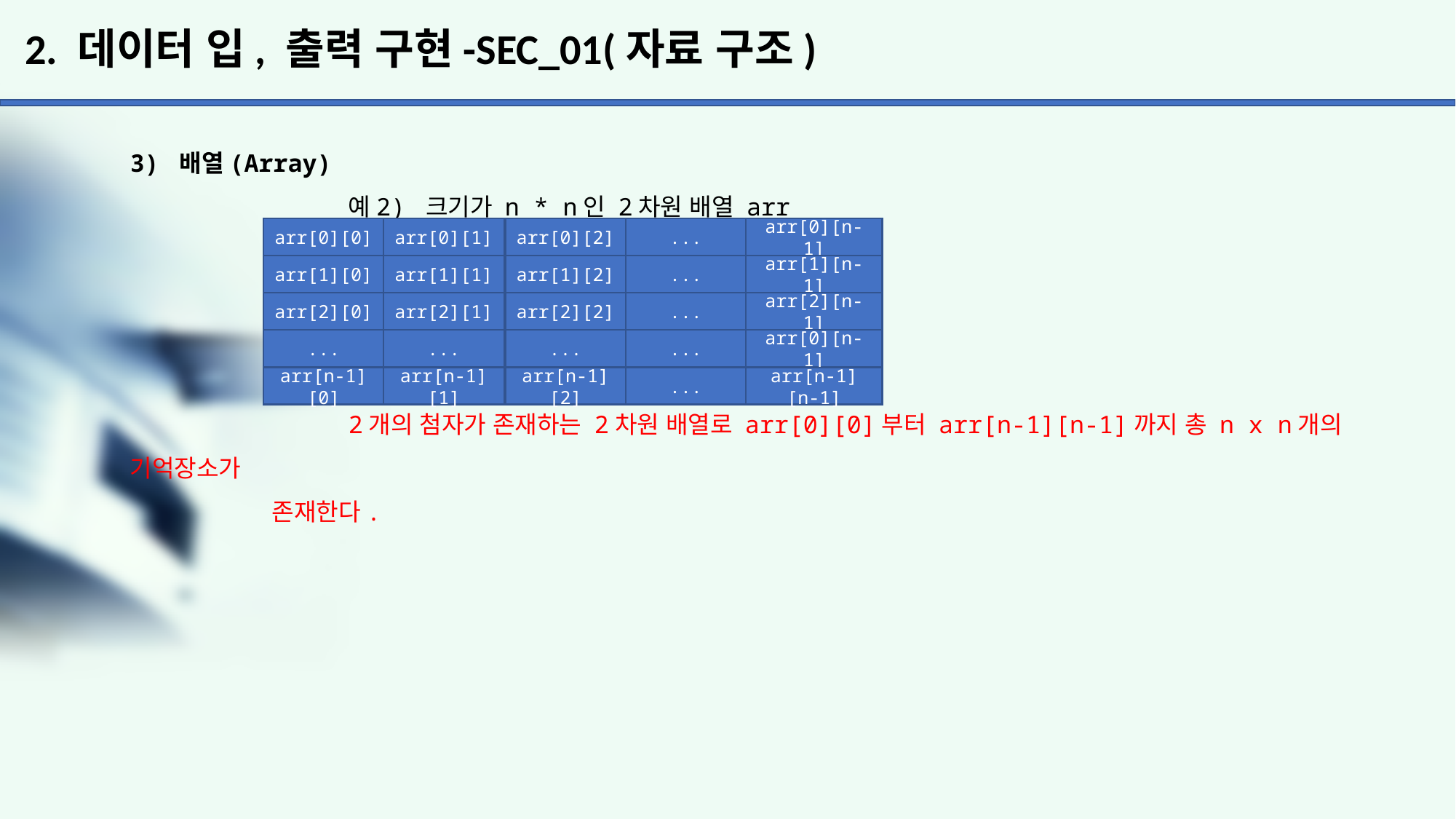

# 2. 데이터 입, 출력 구현-SEC_01(자료 구조)
3) 배열(Array)
		예2) 크기가 n * n인 2차원 배열 arr

		2개의 첨자가 존재하는 2차원 배열로 arr[0][0]부터 arr[n-1][n-1]까지 총 n x n개의 기억장소가
	    존재한다.
arr[0][0]
arr[0][1]
arr[0][2]
...
arr[0][n-1]
arr[1][0]
arr[1][1]
arr[1][2]
...
arr[1][n-1]
arr[2][0]
arr[2][1]
arr[2][2]
...
arr[2][n-1]
...
...
...
...
arr[0][n-1]
arr[n-1][0]
arr[n-1][1]
arr[n-1][2]
...
arr[n-1][n-1]